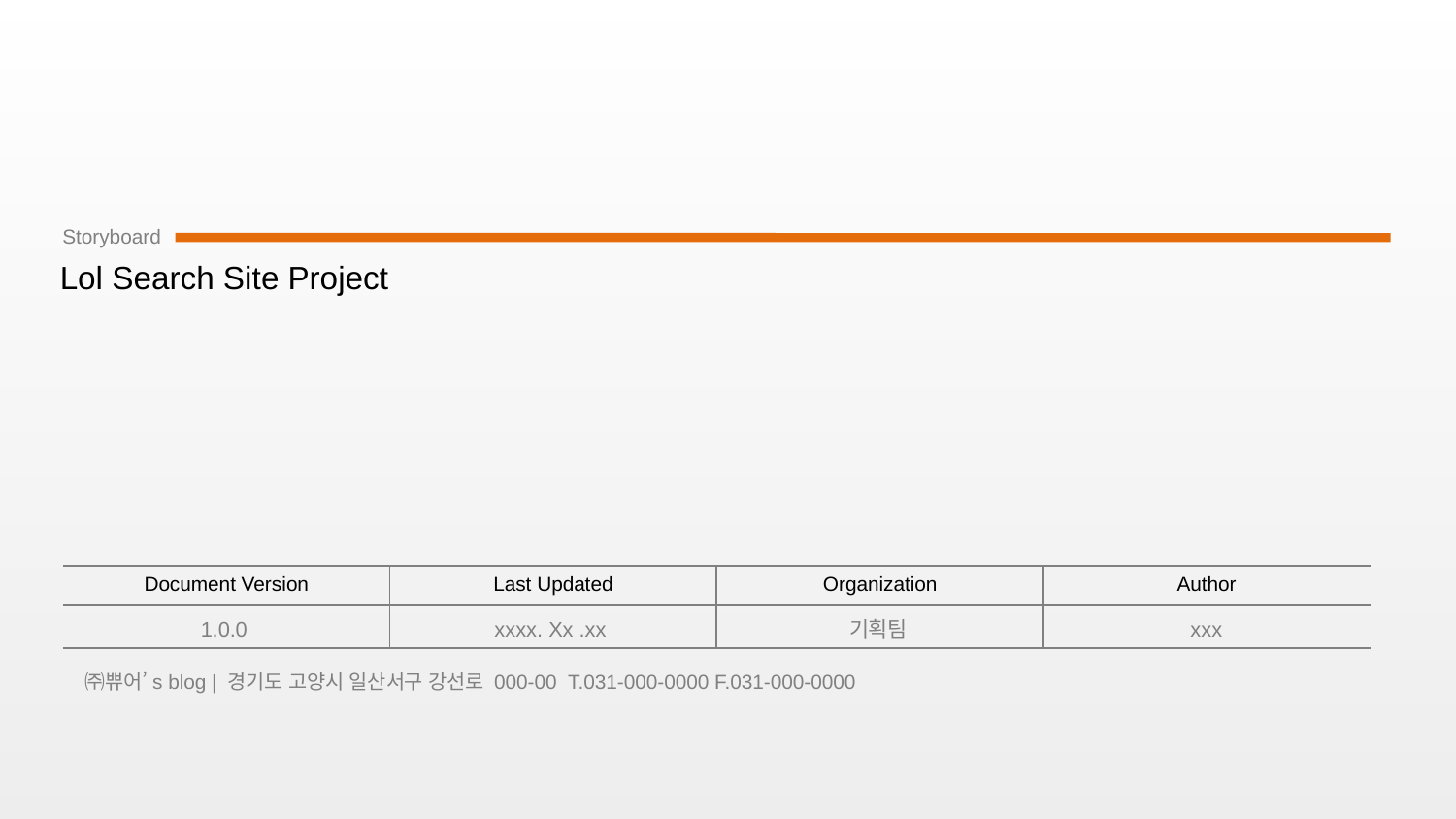

# Lol Search Site Project
1.0.0
xxxx. Xx .xx
기획팀
xxx
㈜쀼어’s blog | 경기도 고양시 일산서구 강선로 000-00  T.031-000-0000 F.031-000-0000